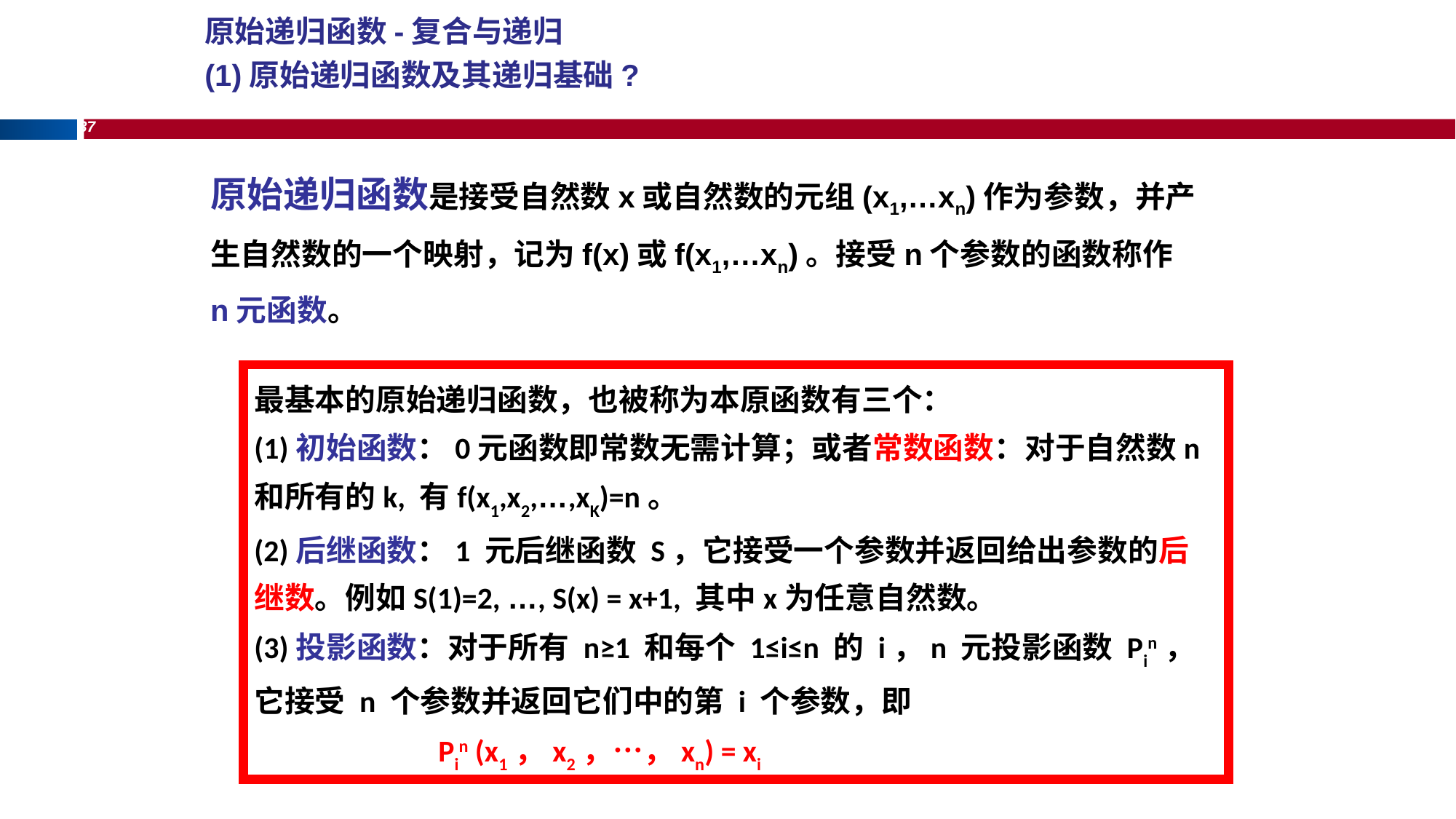

原始递归函数-复合与递归
(1)原始递归函数及其递归基础?
37
原始递归函数是接受自然数x或自然数的元组(x1,…xn)作为参数，并产生自然数的一个映射，记为f(x)或f(x1,…xn)。接受n个参数的函数称作n元函数。
最基本的原始递归函数，也被称为本原函数有三个：
(1)初始函数：0元函数即常数无需计算；或者常数函数：对于自然数n和所有的k, 有f(x1,x2,…,xK)=n。
(2)后继函数：1 元后继函数 S，它接受一个参数并返回给出参数的后继数。例如S(1)=2, …, S(x) = x+1, 其中x为任意自然数。
(3)投影函数：对于所有 n≥1 和每个 1≤i≤n 的 i，n 元投影函数 Pin，它接受 n 个参数并返回它们中的第 i 个参数，即
                      Pin (x1，x2，…，xn) = xi